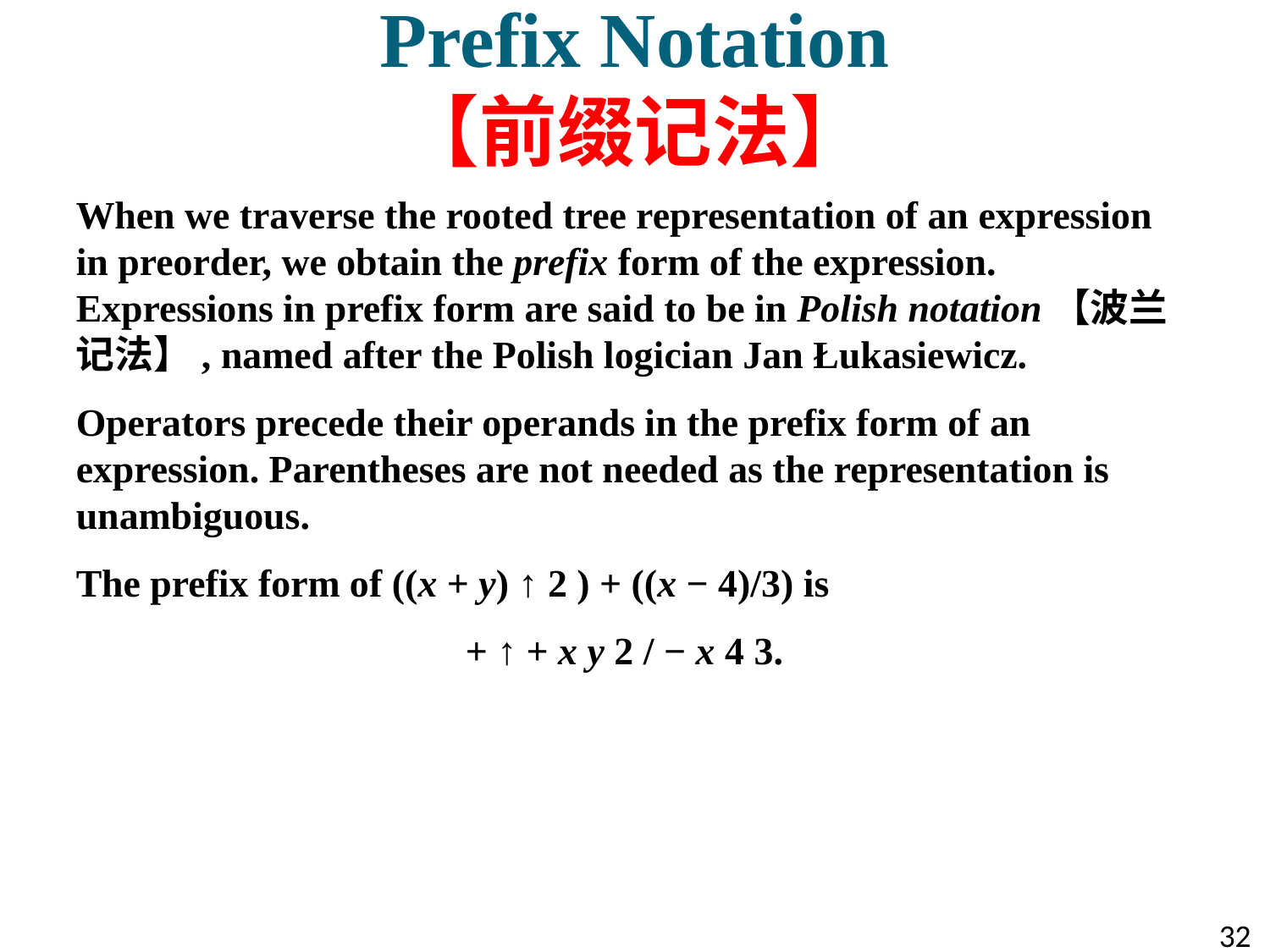

# Prefix Notation 【前缀记法】
When we traverse the rooted tree representation of an expression in preorder, we obtain the prefix form of the expression. Expressions in prefix form are said to be in Polish notation【波兰记法】, named after the Polish logician Jan Łukasiewicz.
Operators precede their operands in the prefix form of an expression. Parentheses are not needed as the representation is unambiguous.
The prefix form of ((x + y) ↑ 2 ) + ((x − 4)/3) is
+ ↑ + x y 2 / − x 4 3.